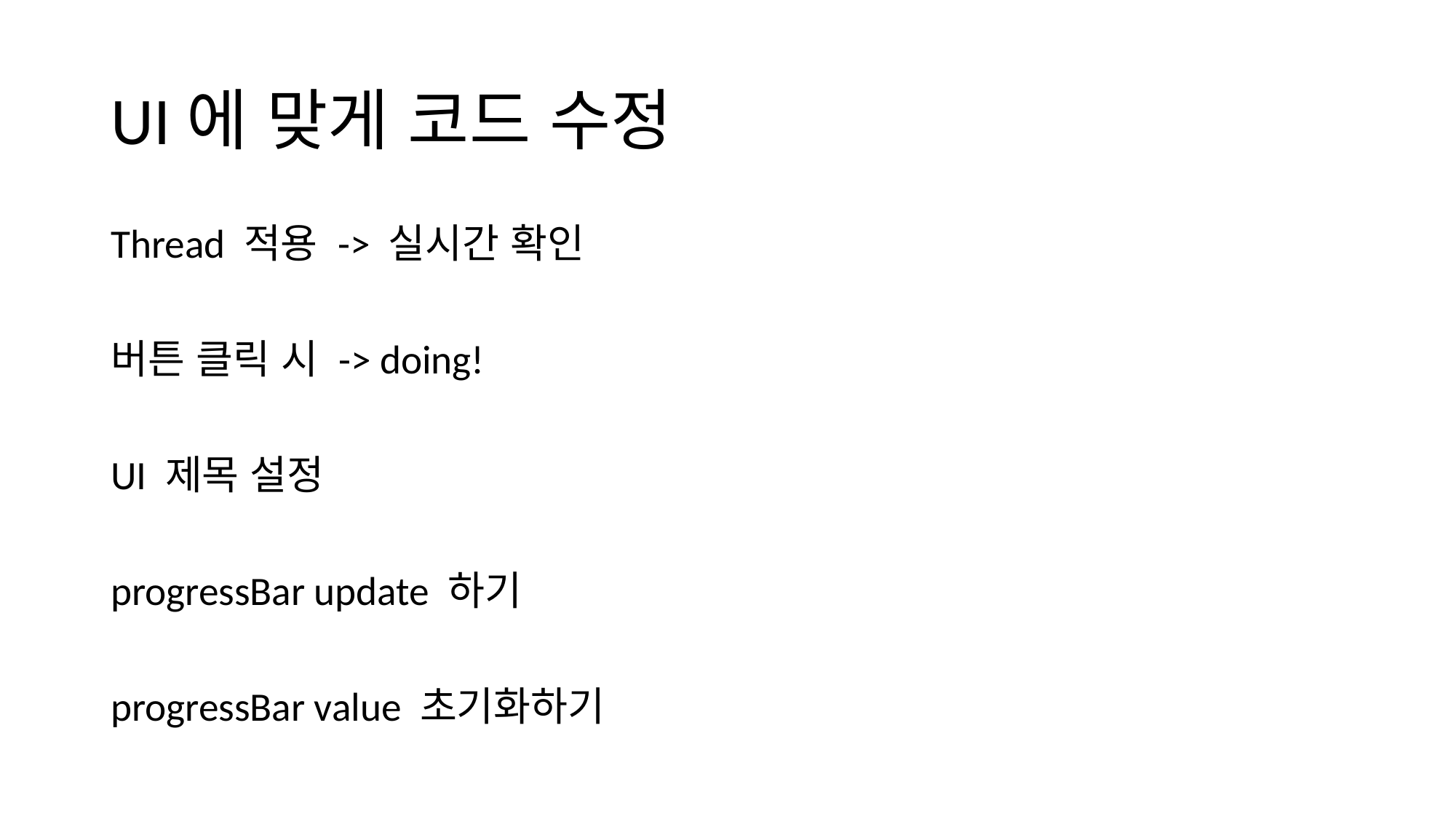

# UI에 맞게 코드 수정
Thread 적용 -> 실시간 확인

버튼 클릭 시 -> doing!

UI 제목 설정

progressBar update 하기

progressBar value 초기화하기